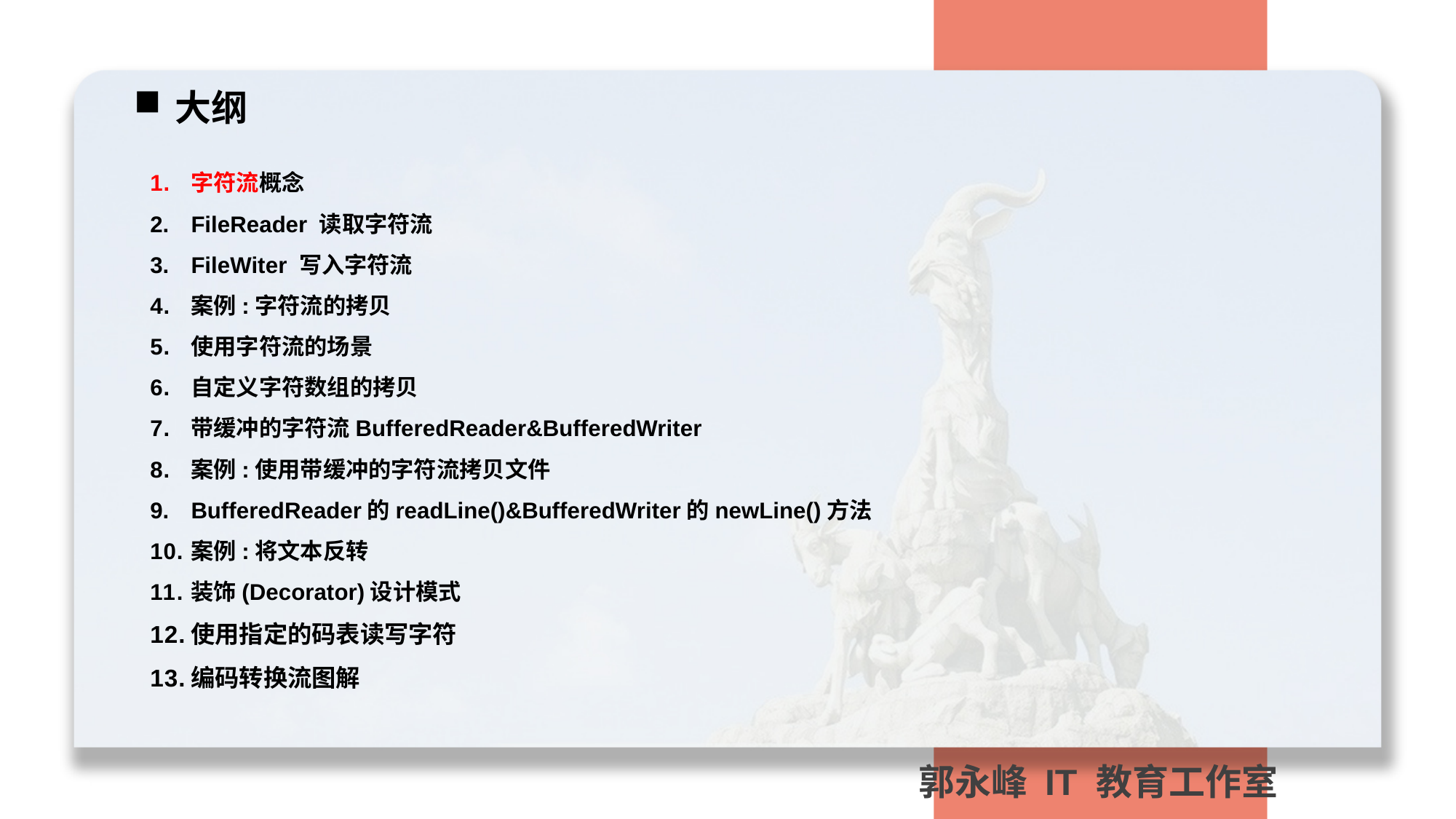

大纲
字符流概念
FileReader 读取字符流
FileWiter 写入字符流
案例:字符流的拷贝
使用字符流的场景
自定义字符数组的拷贝
带缓冲的字符流BufferedReader&BufferedWriter
案例:使用带缓冲的字符流拷贝文件
BufferedReader的readLine()&BufferedWriter的newLine()方法
案例:将文本反转
装饰(Decorator)设计模式
使用指定的码表读写字符
编码转换流图解